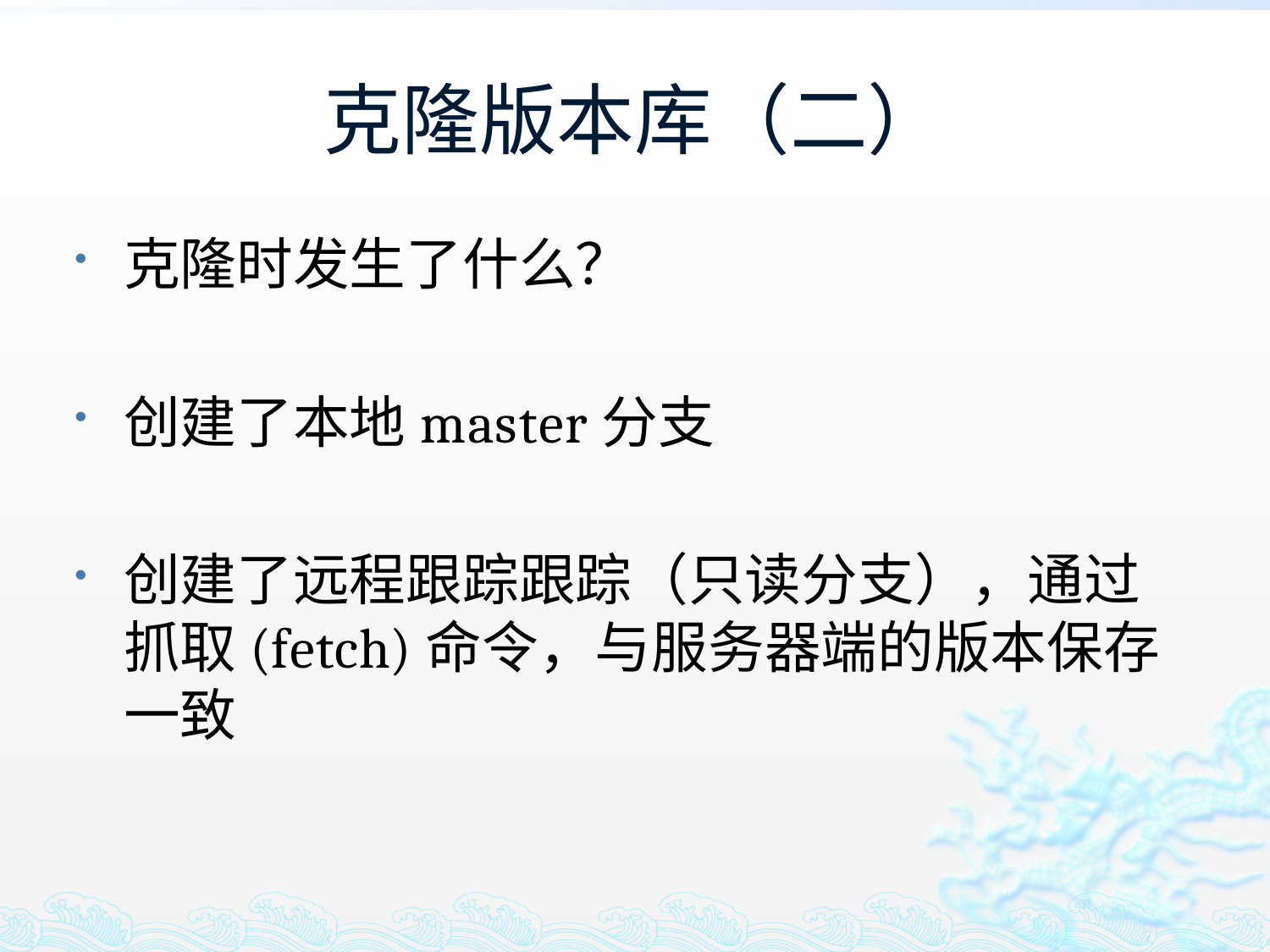

# 克隆版本库（二）
克隆时发生了什么？

创建了本地master分支

创建了远程跟踪跟踪（只读分支），通过抓取(fetch)命令，与服务器端的版本保存一致